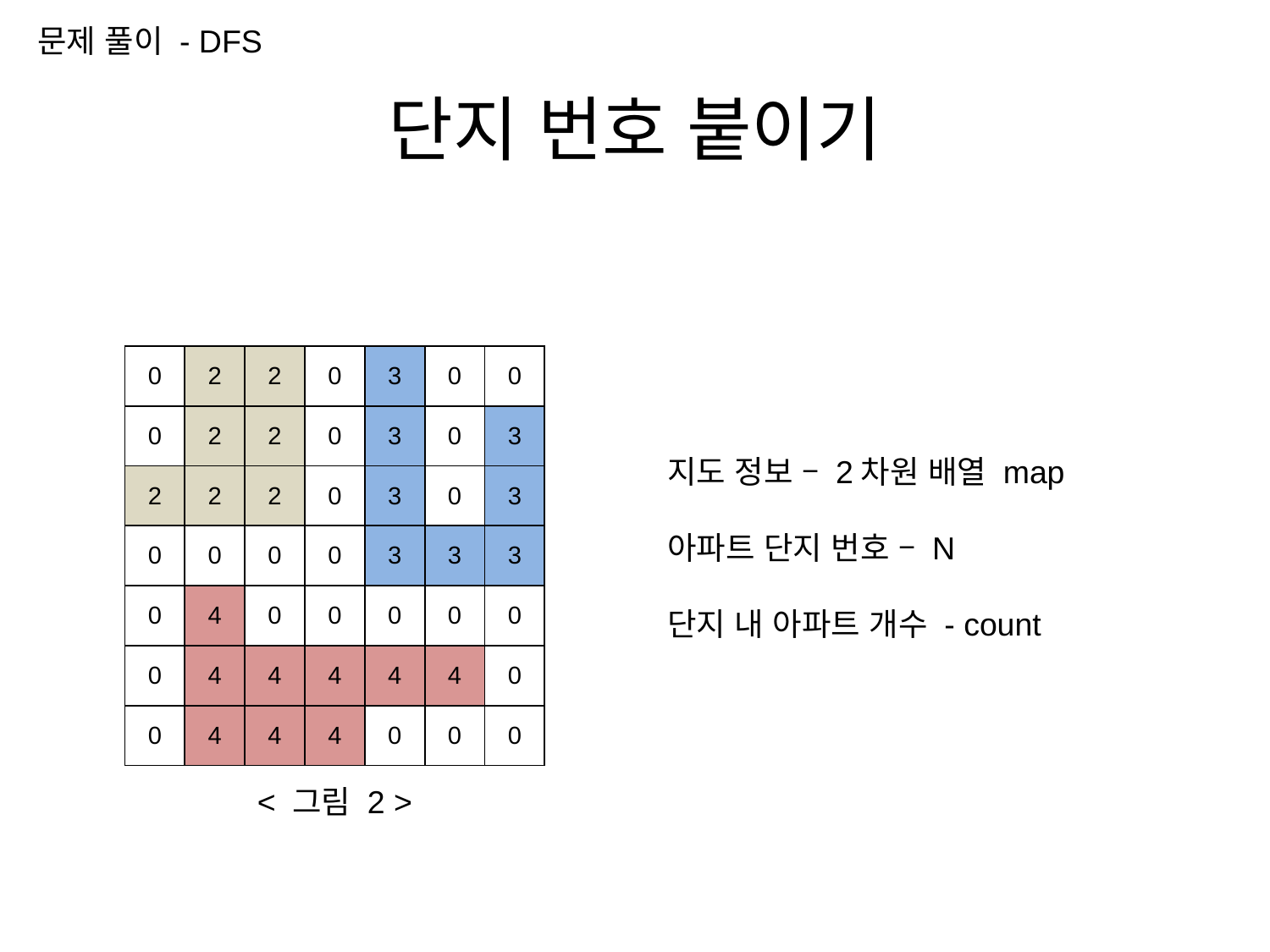

문제 풀이 - DFS
# 단지 번호 붙이기
| 0 | 2 | 2 | 0 | 3 | 0 | 0 |
| --- | --- | --- | --- | --- | --- | --- |
| 0 | 2 | 2 | 0 | 3 | 0 | 3 |
| 2 | 2 | 2 | 0 | 3 | 0 | 3 |
| 0 | 0 | 0 | 0 | 3 | 3 | 3 |
| 0 | 4 | 0 | 0 | 0 | 0 | 0 |
| 0 | 4 | 4 | 4 | 4 | 4 | 0 |
| 0 | 4 | 4 | 4 | 0 | 0 | 0 |
지도 정보 – 2차원 배열 map

아파트 단지 번호 – N

단지 내 아파트 개수 - count
< 그림 2 >